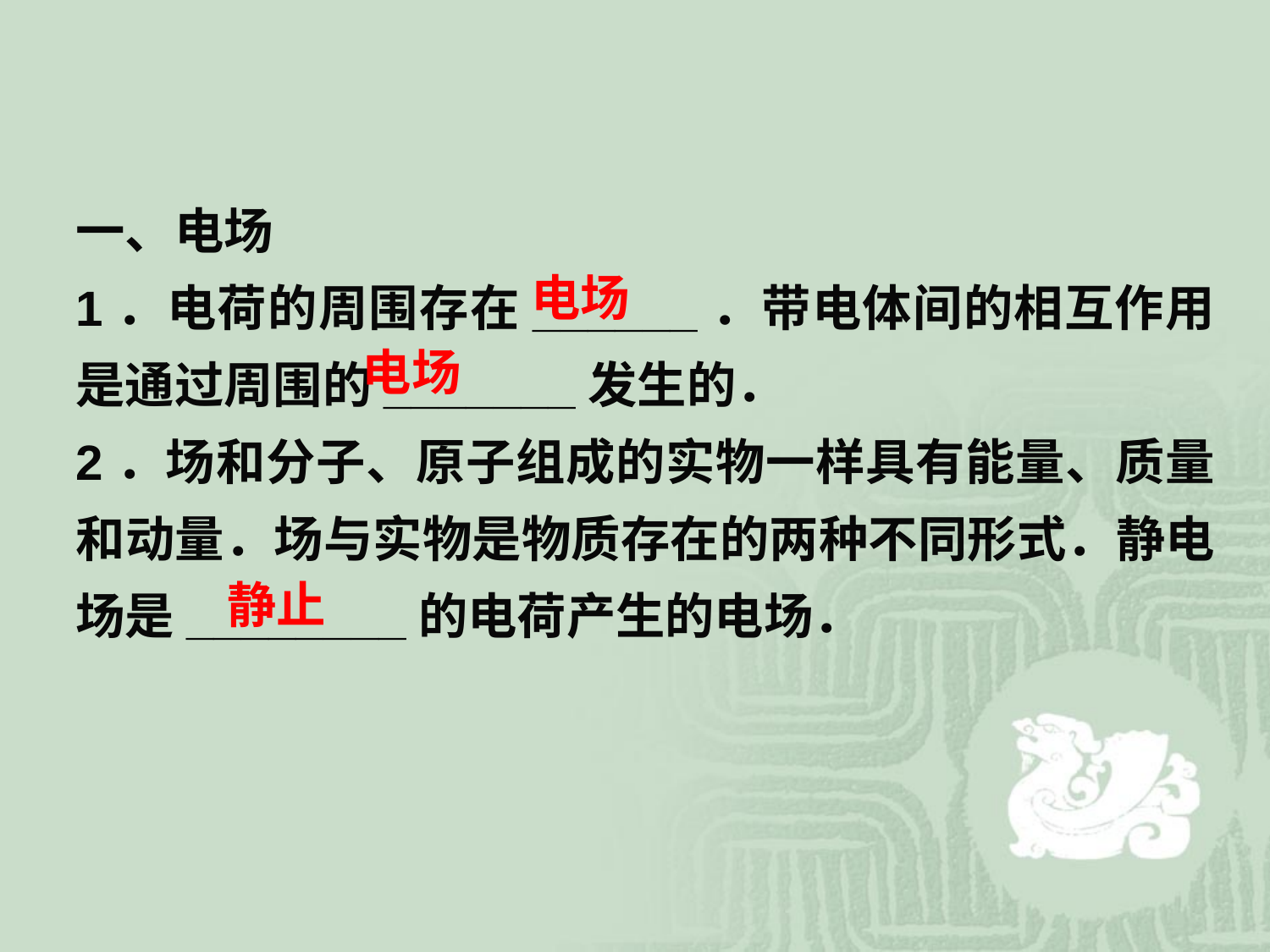

一、电场
1．电荷的周围存在______．带电体间的相互作用是通过周围的_______发生的．
2．场和分子、原子组成的实物一样具有能量、质量和动量．场与实物是物质存在的两种不同形式．静电场是________的电荷产生的电场．
电场
电场
静止